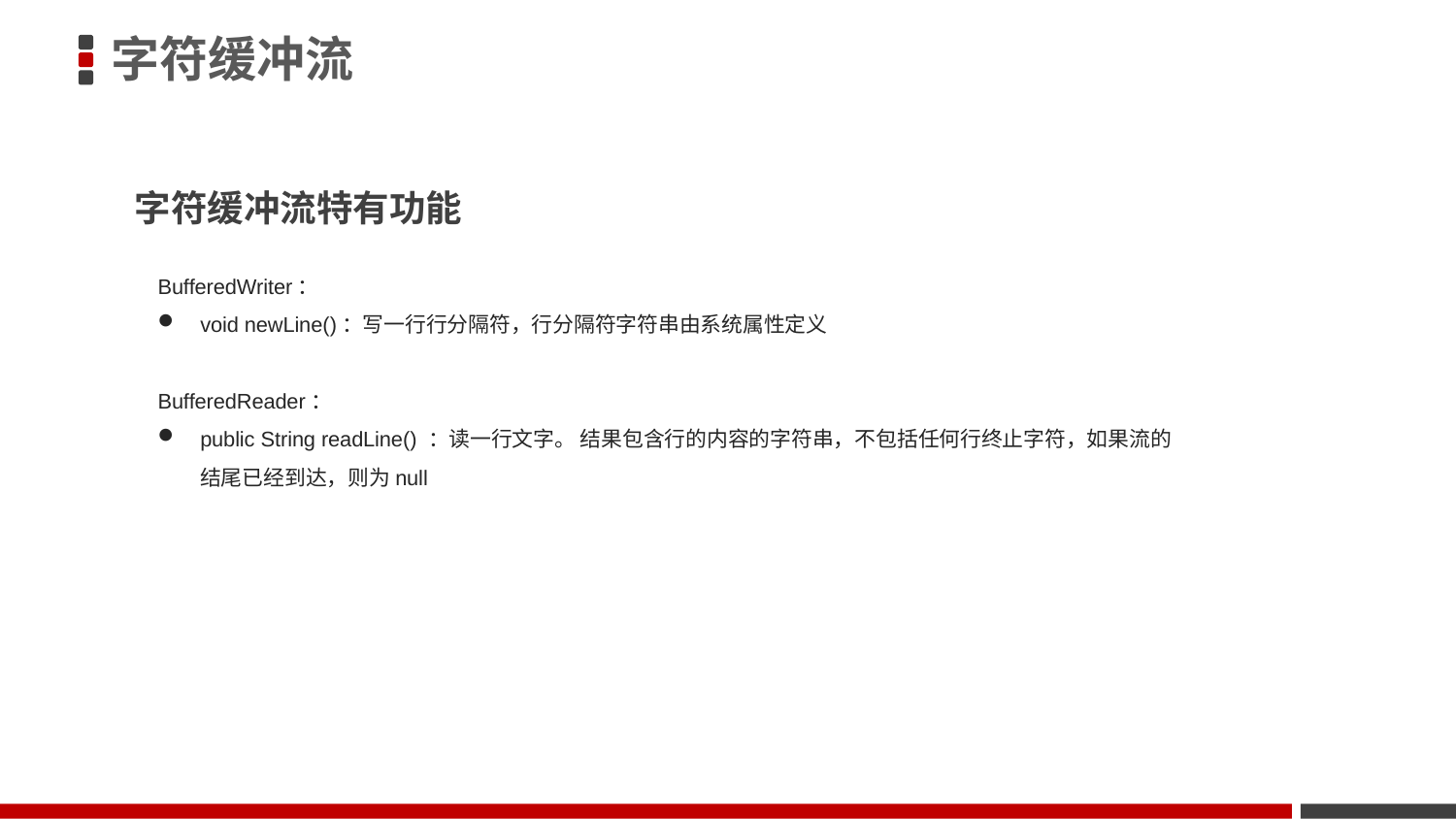

字符缓冲流
字符缓冲流特有功能
BufferedWriter：
void newLine​()：写一行行分隔符，行分隔符字符串由系统属性定义

BufferedReader：
public String readLine​() ：读一行文字。 结果包含行的内容的字符串，不包括任何行终止字符，如果流的结尾已经到达，则为null